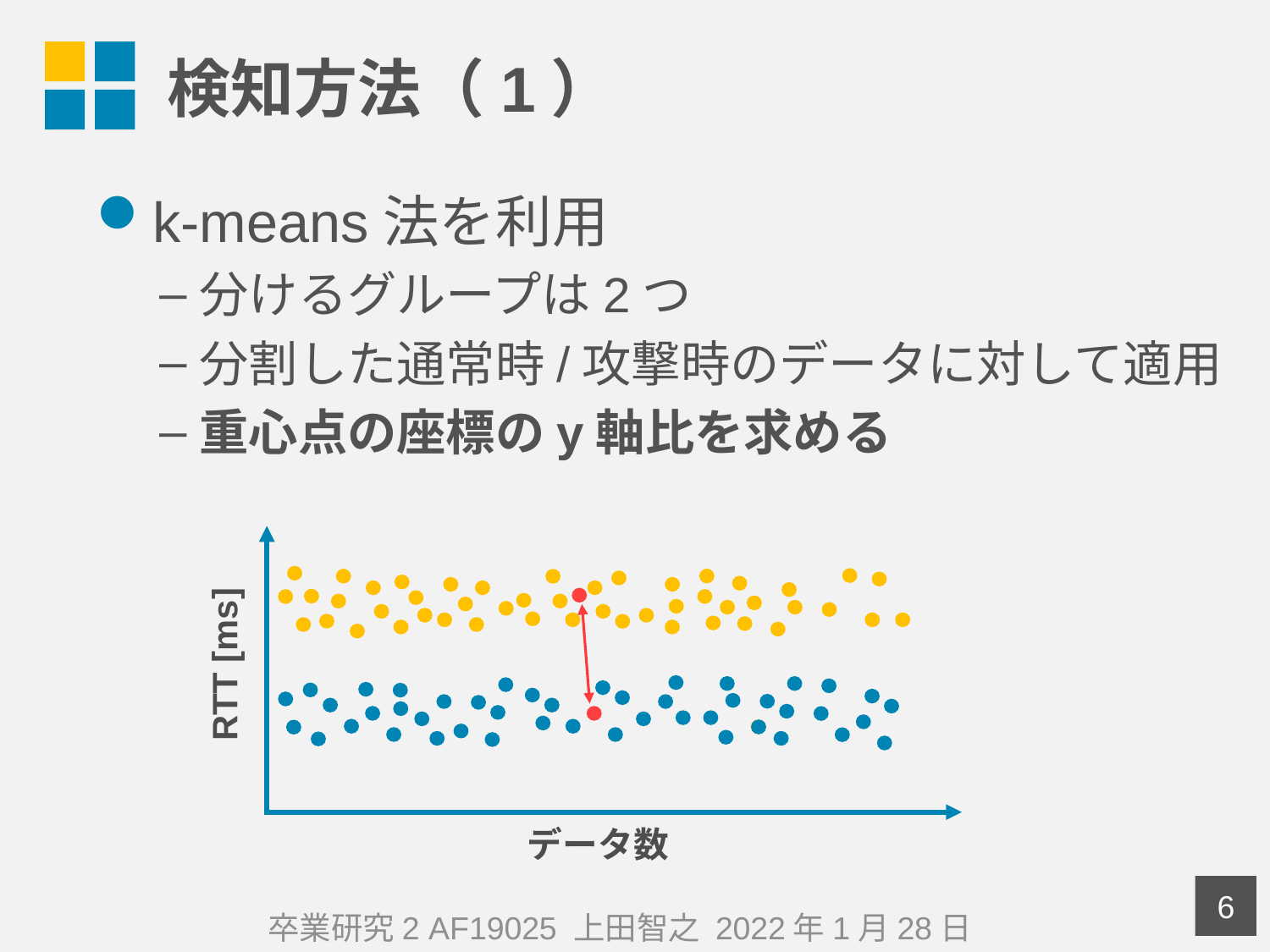

# 検知方法（1）
k-means法を利用
分けるグループは2つ
分割した通常時/攻撃時のデータに対して適用
重心点の座標のy軸比を求める

RTT [ms]

データ数
6
卒業研究2 AF19025 上田智之 2022年1月28日